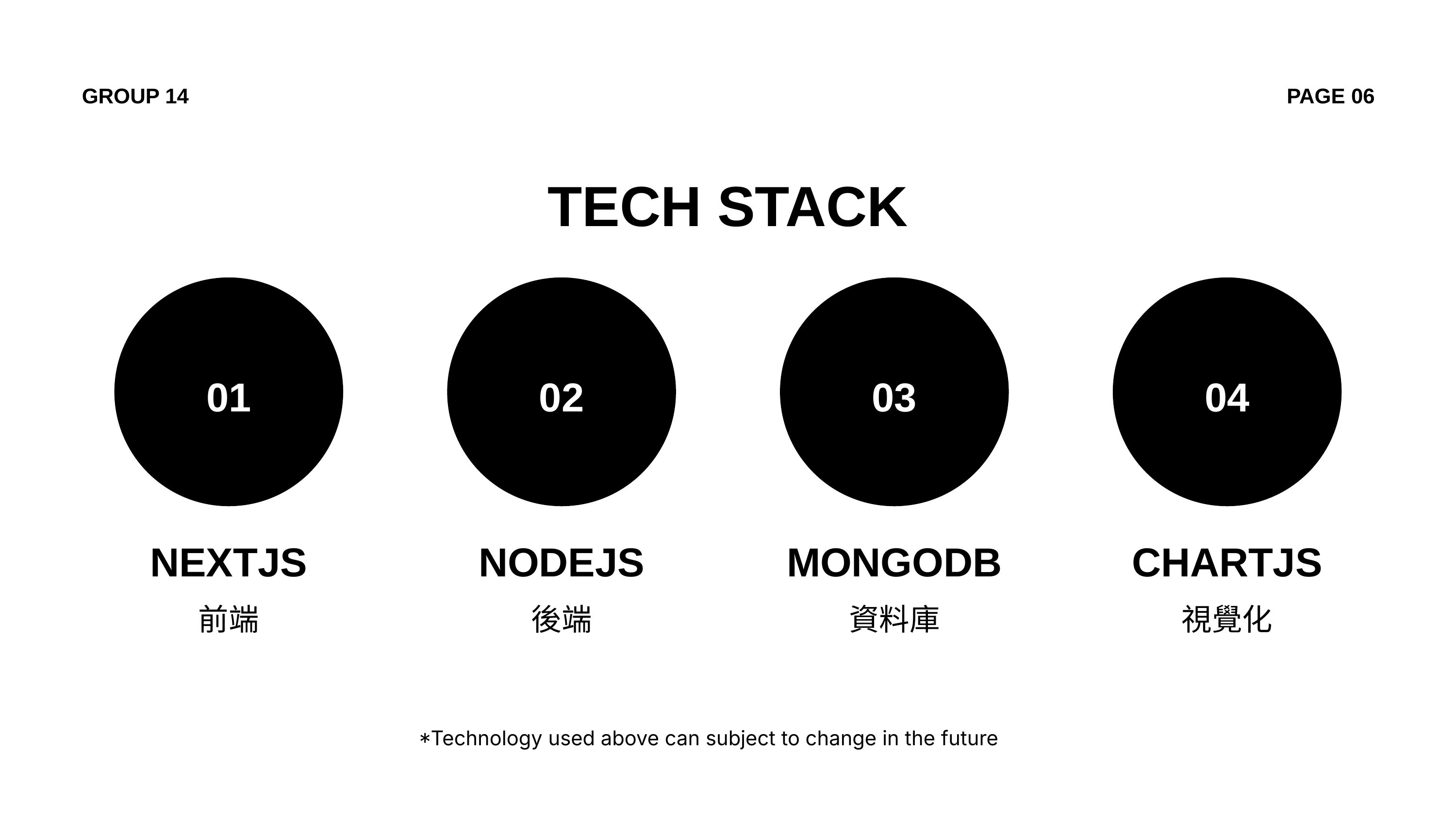

GROUP 14
PAGE 06
TECH STACK

01
NEXTJS
前端

02
NODEJS
後端

03
MONGODB
資料庫

04
CHARTJS
視覺化
*Technology used above can subject to change in the future